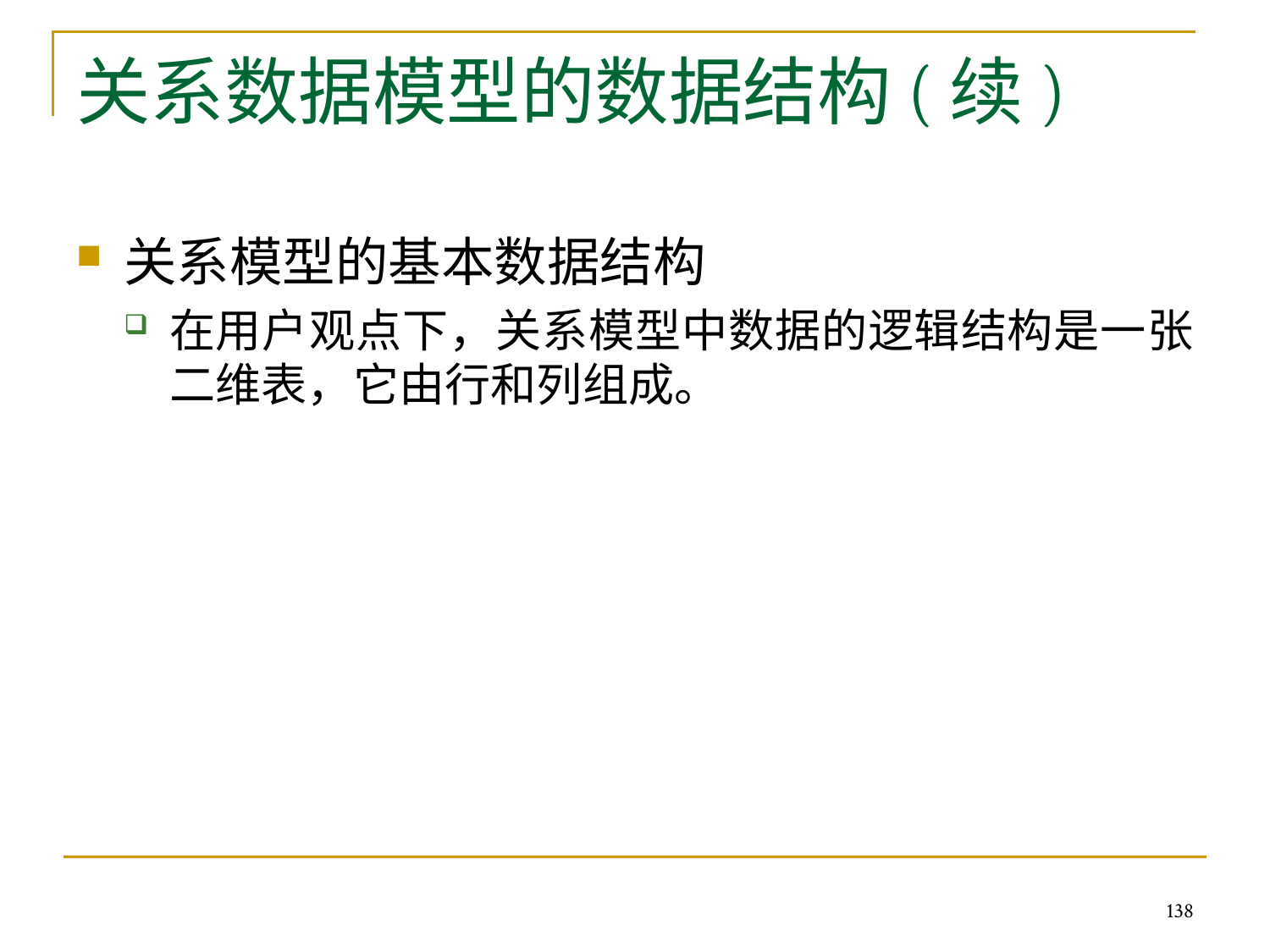

# 关系数据模型的数据结构(续)
关系模型的基本数据结构
在用户观点下，关系模型中数据的逻辑结构是一张二维表，它由行和列组成。

138